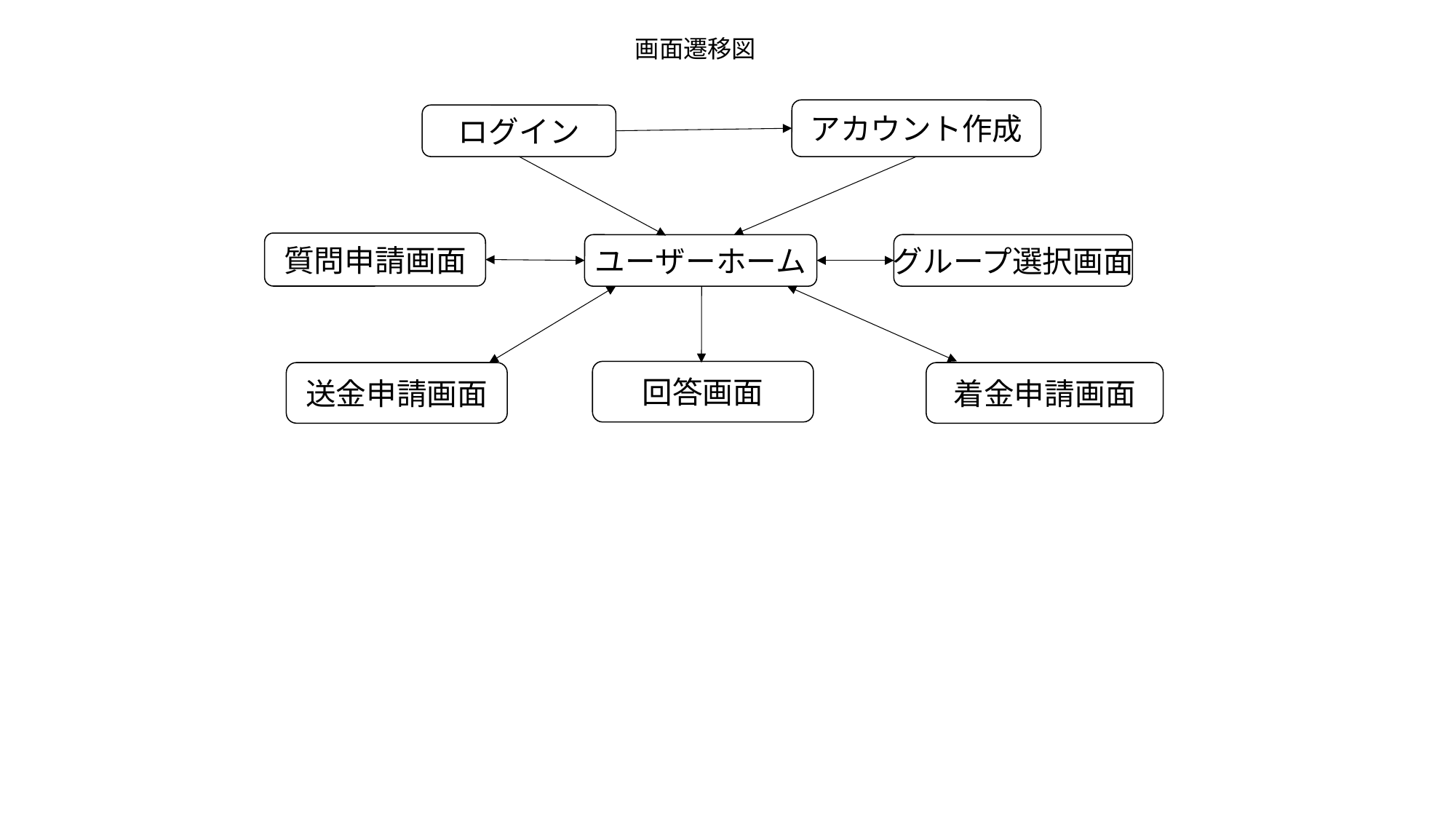

画面遷移図
アカウント作成
ログイン
質問申請画面
ユーザーホーム
グループ選択画面
回答画面
送金申請画面
着金申請画面